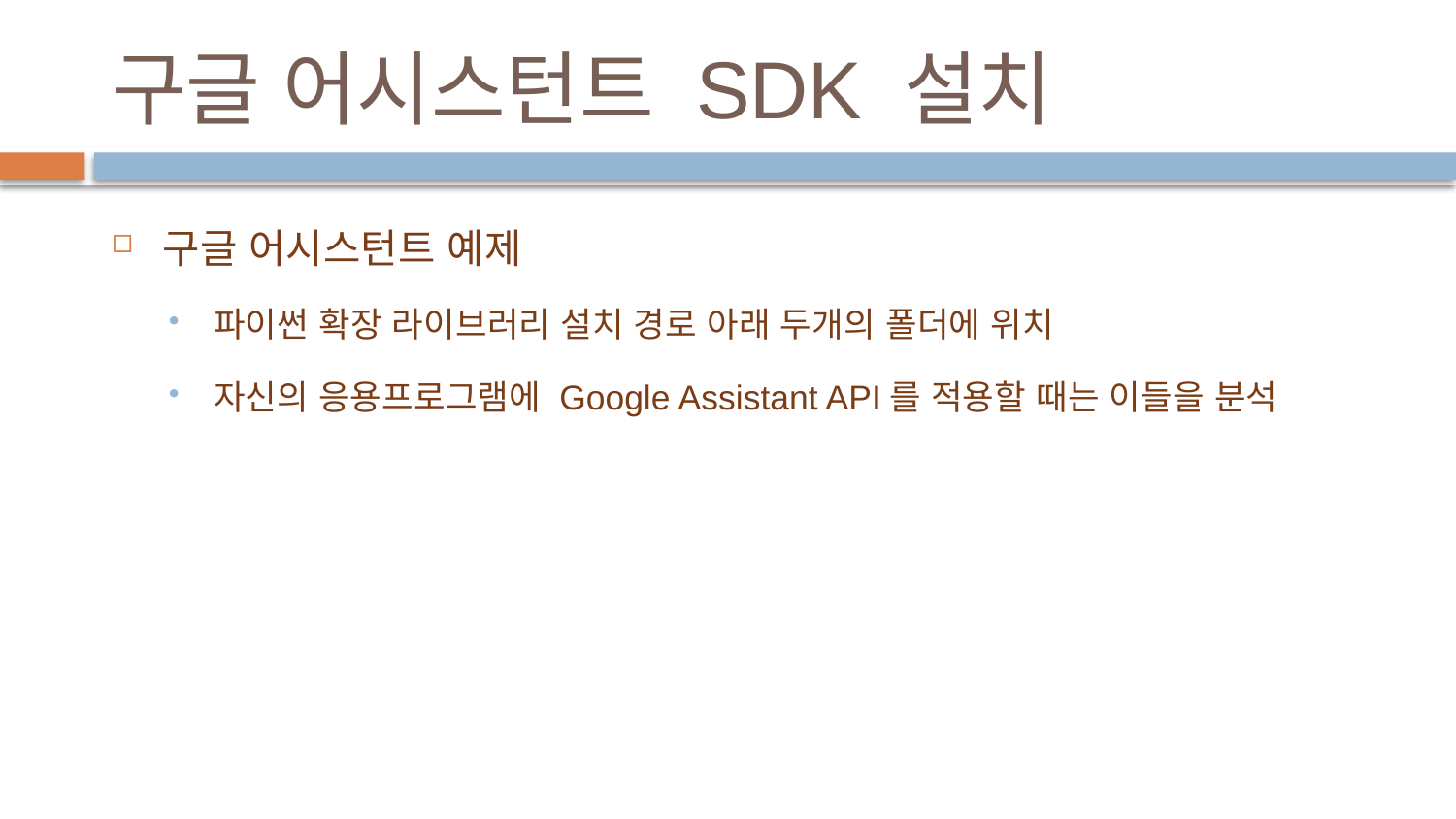

# 구글 어시스턴트 SDK 설치
구글 어시스턴트 예제
파이썬 확장 라이브러리 설치 경로 아래 두개의 폴더에 위치
자신의 응용프로그램에 Google Assistant API를 적용할 때는 이들을 분석